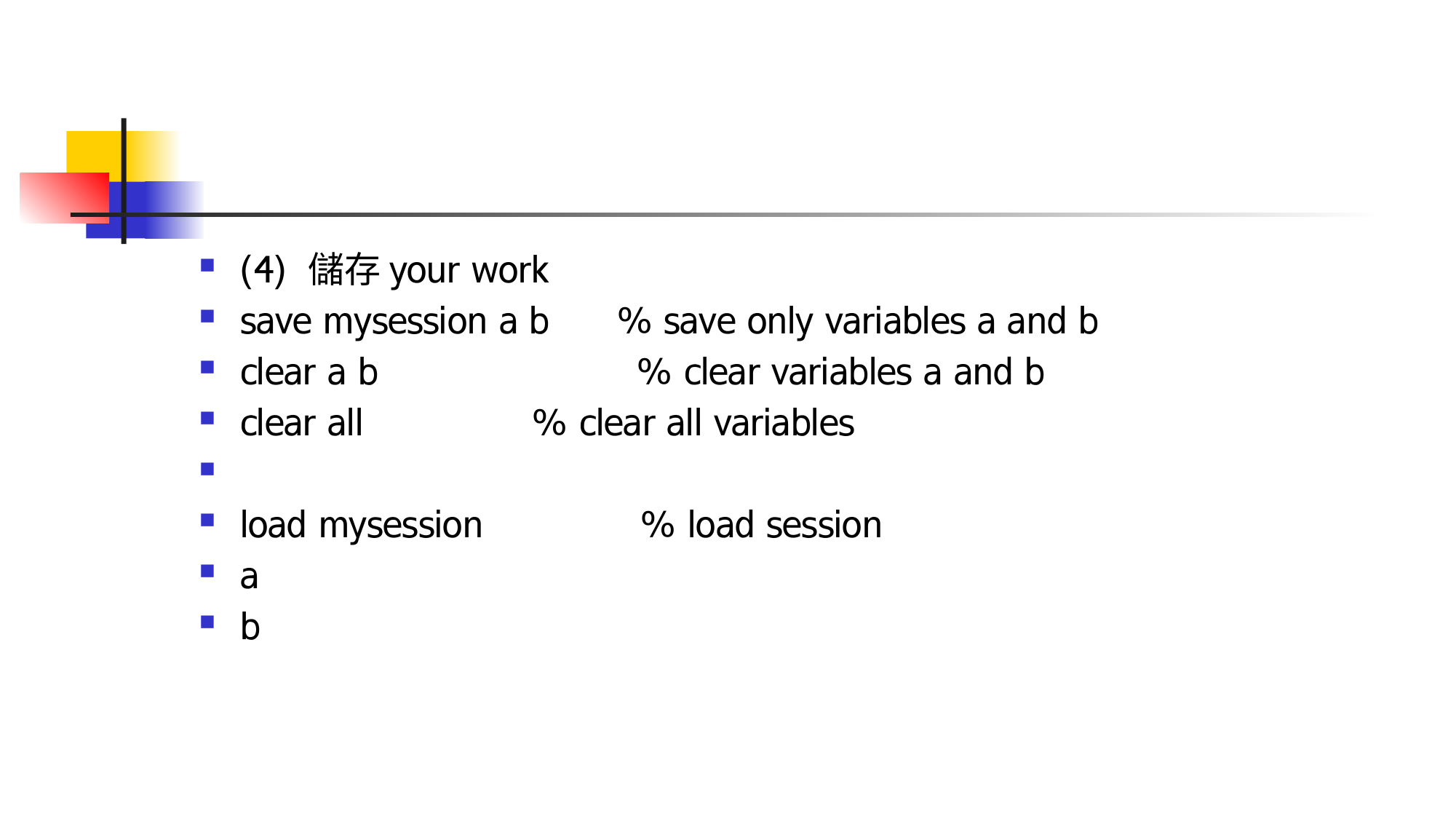

#
(4) 儲存your work
save mysession a b      % save only variables a and b
clear a b                       % clear variables a and b
clear all               % clear all variables

load mysession              % load session
a
b